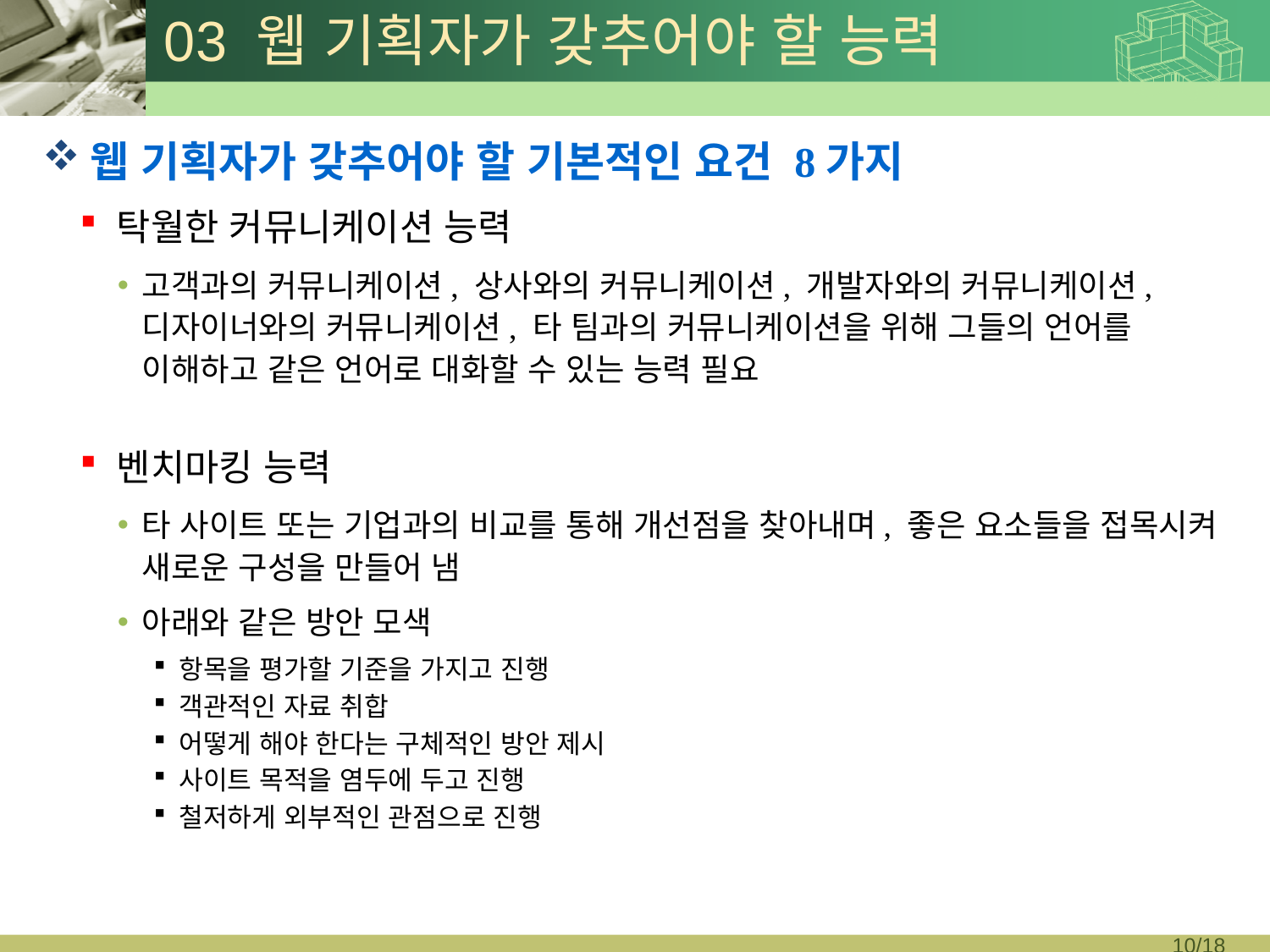

# 03 웹 기획자가 갖추어야 할 능력
웹 기획자가 갖추어야 할 기본적인 요건 8가지
탁월한 커뮤니케이션 능력
고객과의 커뮤니케이션, 상사와의 커뮤니케이션, 개발자와의 커뮤니케이션, 디자이너와의 커뮤니케이션, 타 팀과의 커뮤니케이션을 위해 그들의 언어를 이해하고 같은 언어로 대화할 수 있는 능력 필요

벤치마킹 능력
타 사이트 또는 기업과의 비교를 통해 개선점을 찾아내며, 좋은 요소들을 접목시켜 새로운 구성을 만들어 냄
아래와 같은 방안 모색
항목을 평가할 기준을 가지고 진행
객관적인 자료 취합
어떻게 해야 한다는 구체적인 방안 제시
사이트 목적을 염두에 두고 진행
철저하게 외부적인 관점으로 진행